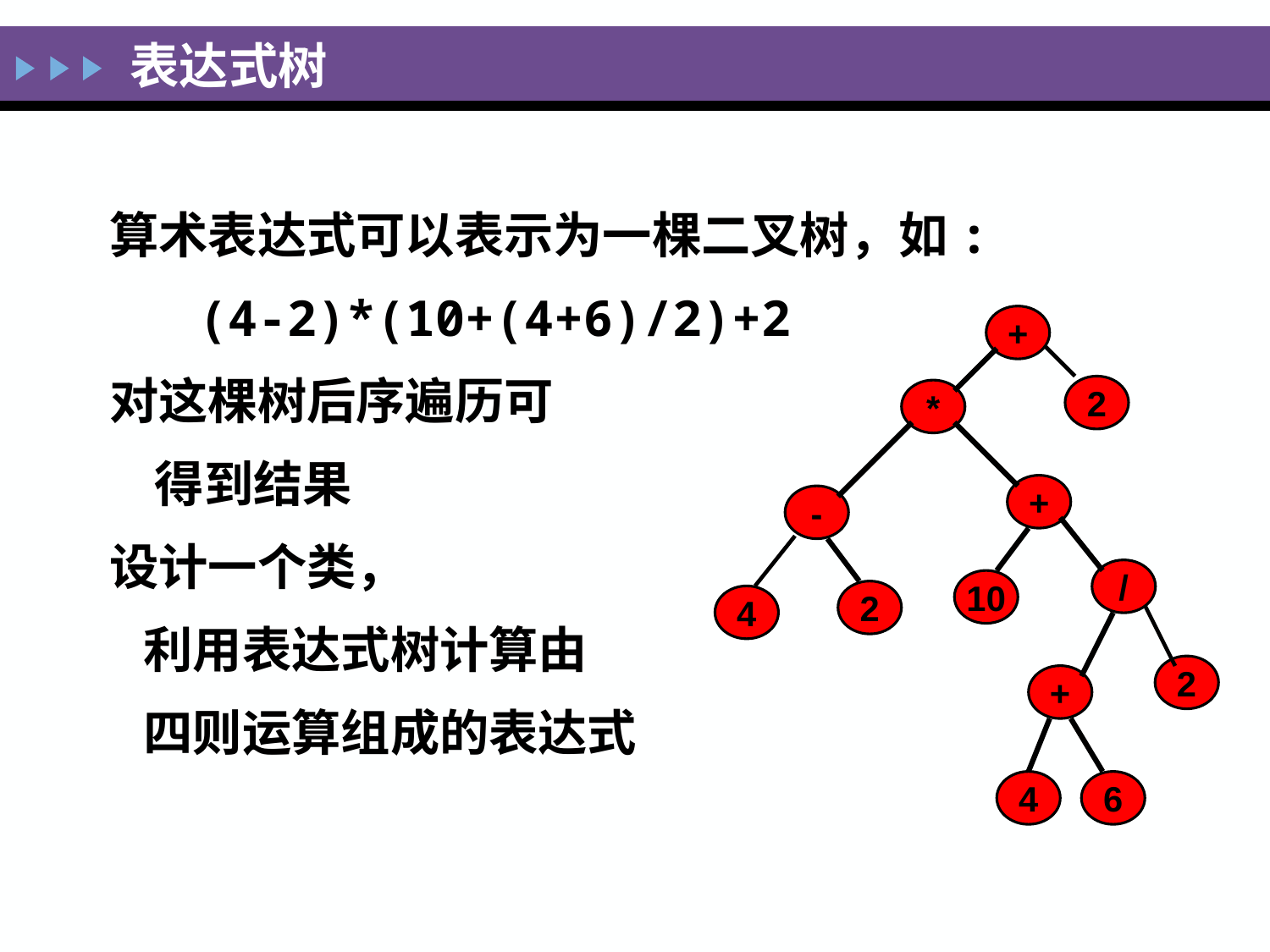

# 表达式树
算术表达式可以表示为一棵二叉树，如:
   (4-2)*(10+(4+6)/2)+2
对这棵树后序遍历可
   得到结果
设计一个类，
  利用表达式树计算由
  四则运算组成的表达式
+

2
*

+
-

/
10
2
4

2
+

4
6